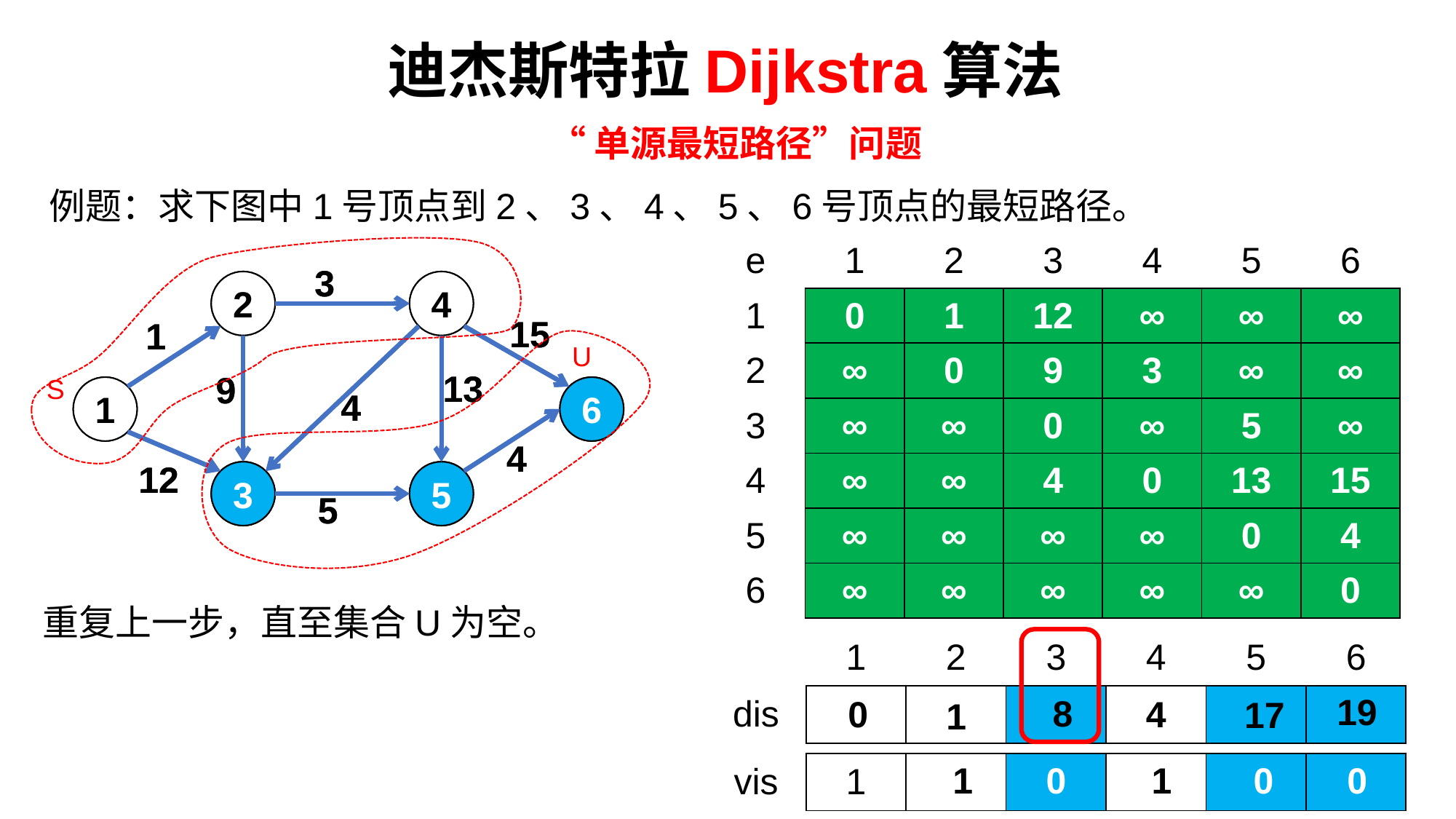

迪杰斯特拉Dijkstra算法
“单源最短路径”问题
例题：求下图中1号顶点到2、3、4、5、6号顶点的最短路径。
| e | 1 | 2 | 3 | 4 | 5 | 6 |
| --- | --- | --- | --- | --- | --- | --- |
| 1 | 0 | 1 | 12 | ∞ | ∞ | ∞ |
| 2 | ∞ | 0 | 9 | 3 | ∞ | ∞ |
| 3 | ∞ | ∞ | 0 | ∞ | 5 | ∞ |
| 4 | ∞ | ∞ | 4 | 0 | 13 | 15 |
| 5 | ∞ | ∞ | ∞ | ∞ | 0 | 4 |
| 6 | ∞ | ∞ | ∞ | ∞ | ∞ | 0 |

3
2
4
15
1
13
9
1
6
4
4
12
3
5
5
3
2
4
15
1
13
9
1
6
4
4
12
3
5
5

U
S
重复上一步，直至集合U为空。
|  | 1 | 2 | 3 | 4 | 5 | 6 |
| --- | --- | --- | --- | --- | --- | --- |
| dis |  |  |  |  |  |  |

19
8
4
0
17
1
1
0
1
0
0
| vis | 1 |  |  |  |  |  |
| --- | --- | --- | --- | --- | --- | --- |